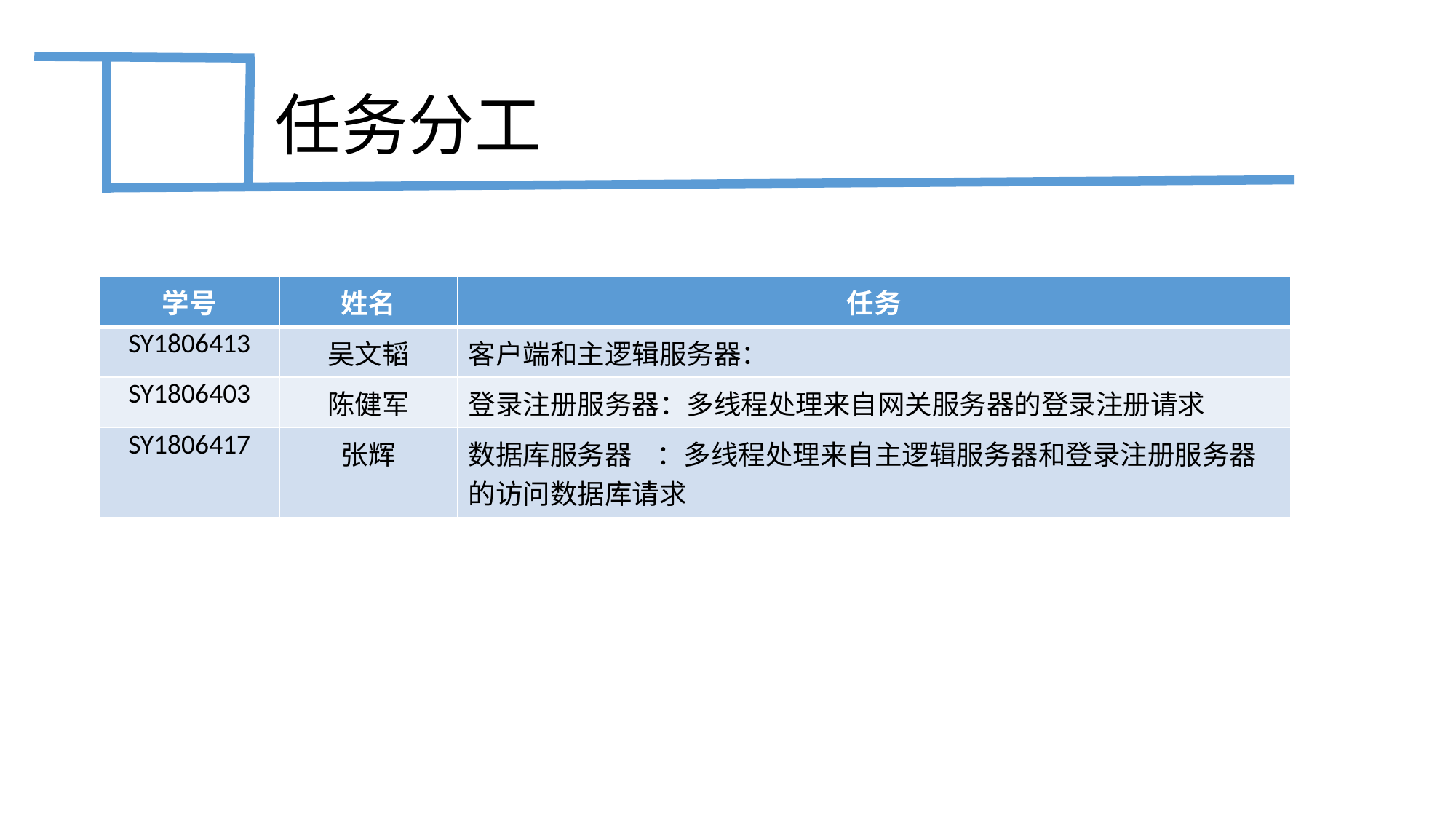

# 任务分工
| 学号 | 姓名 | 任务 |
| --- | --- | --- |
| SY1806413 | 吴文韬 | 客户端和主逻辑服务器： |
| SY1806403 | 陈健军 | 登录注册服务器：多线程处理来自网关服务器的登录注册请求 |
| SY1806417 | 张辉 | 数据库服务器 ：多线程处理来自主逻辑服务器和登录注册服务器的访问数据库请求 |